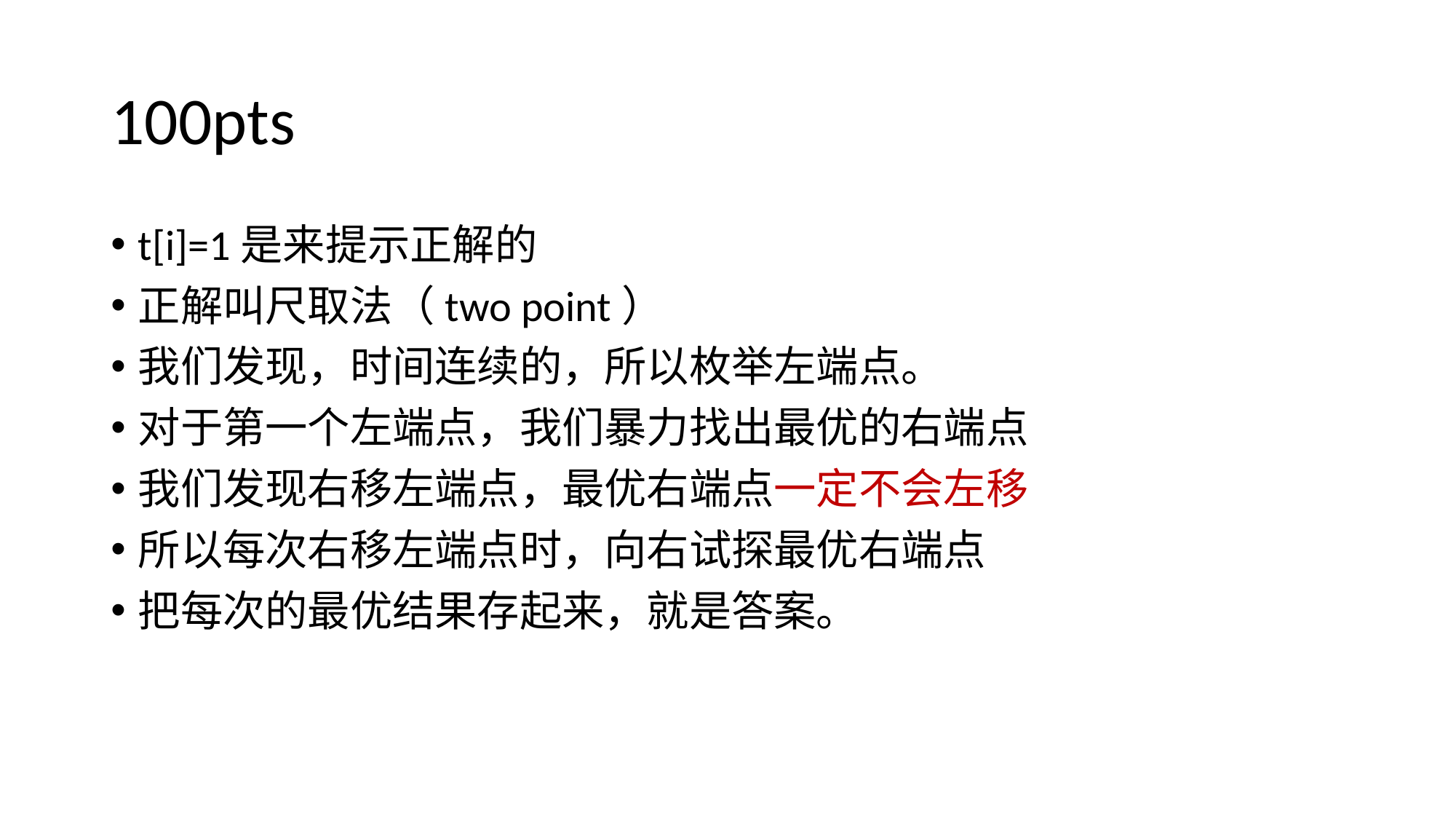

# 100pts
t[i]=1是来提示正解的
正解叫尺取法（two point）
我们发现，时间连续的，所以枚举左端点。
对于第一个左端点，我们暴力找出最优的右端点
我们发现右移左端点，最优右端点一定不会左移
所以每次右移左端点时，向右试探最优右端点
把每次的最优结果存起来，就是答案。